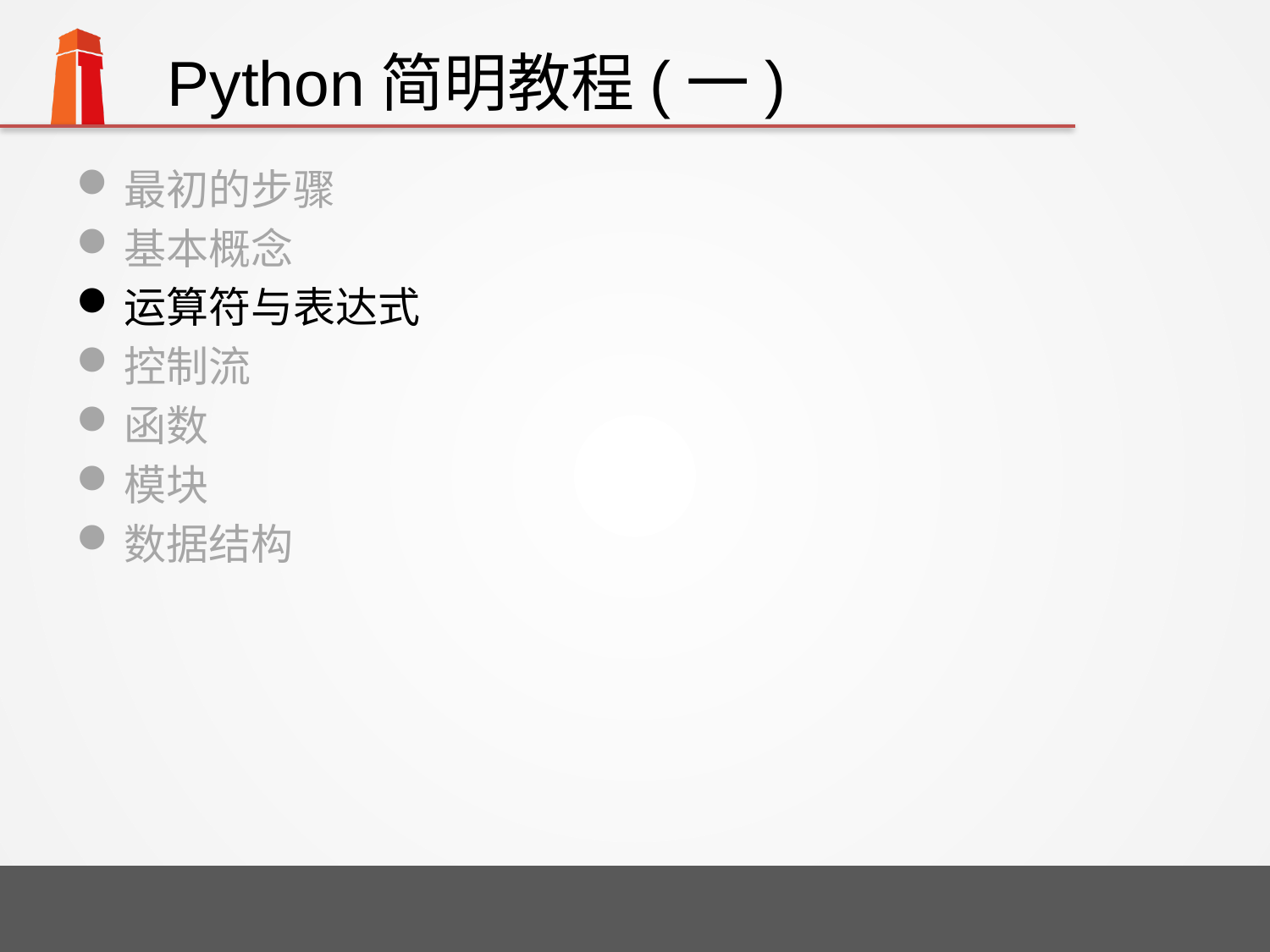

# Python简明教程(一)
最初的步骤
基本概念
运算符与表达式
控制流
函数
模块
数据结构